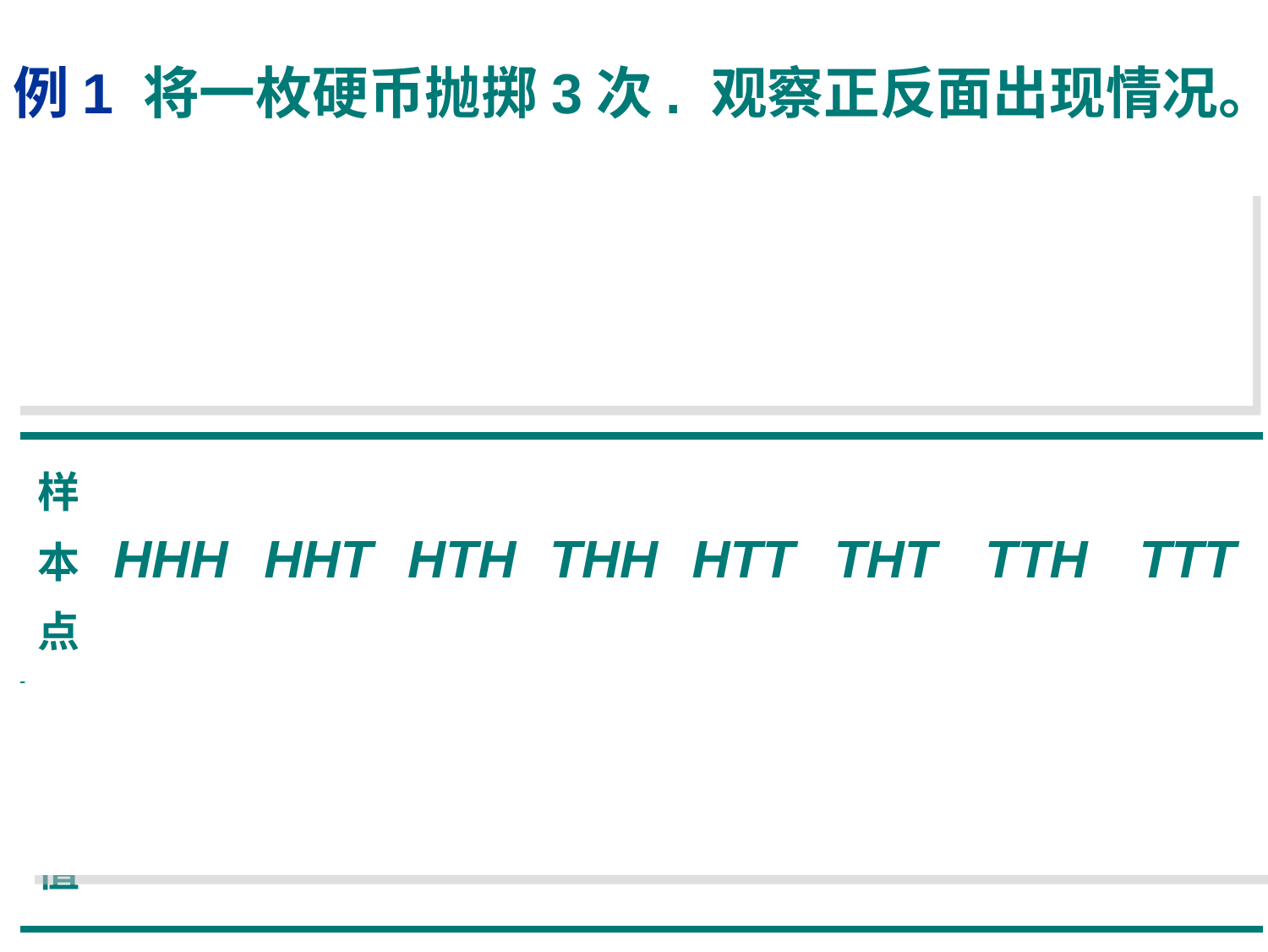

# 例1 将一枚硬币抛掷3次. 观察正反面出现情况。 以X记三次抛掷中出现H的总数, 则对样本空间S={e}中的每一个样本点e, X都有一个数与之对应,

| 样 本 点 | HHH | HHT | HTH | THH | HTT | THT | TTH | TTT |
| --- | --- | --- | --- | --- | --- | --- | --- | --- |
| X 的 值 | 3 | 2 | 2 | 2 | 1 | 1 | 1 | 0 |